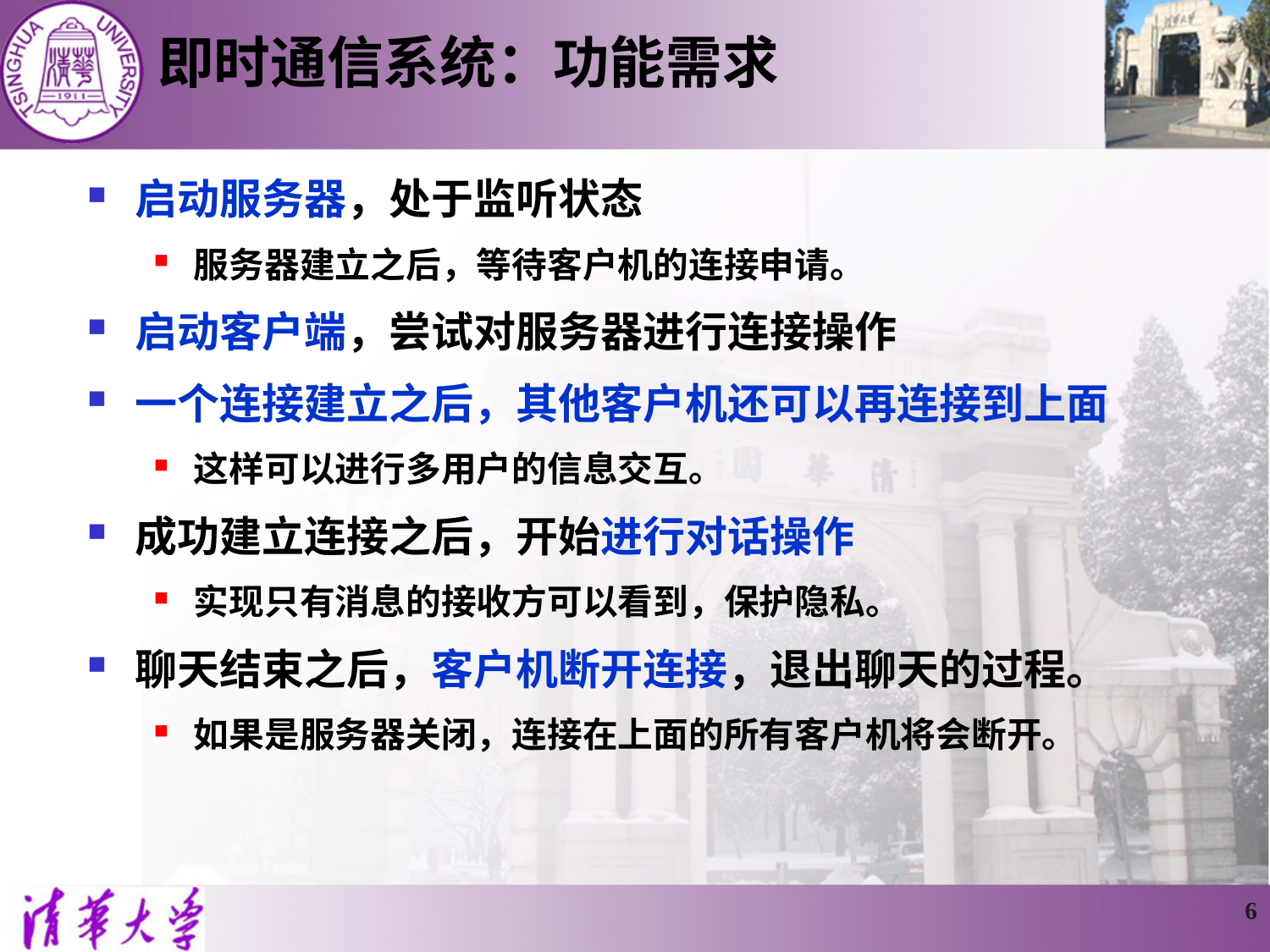

# 即时通信系统：功能需求
启动服务器，处于监听状态
服务器建立之后，等待客户机的连接申请。
启动客户端，尝试对服务器进行连接操作
一个连接建立之后，其他客户机还可以再连接到上面
这样可以进行多用户的信息交互。
成功建立连接之后，开始进行对话操作
实现只有消息的接收方可以看到，保护隐私。
聊天结束之后，客户机断开连接，退出聊天的过程。
如果是服务器关闭，连接在上面的所有客户机将会断开。
6